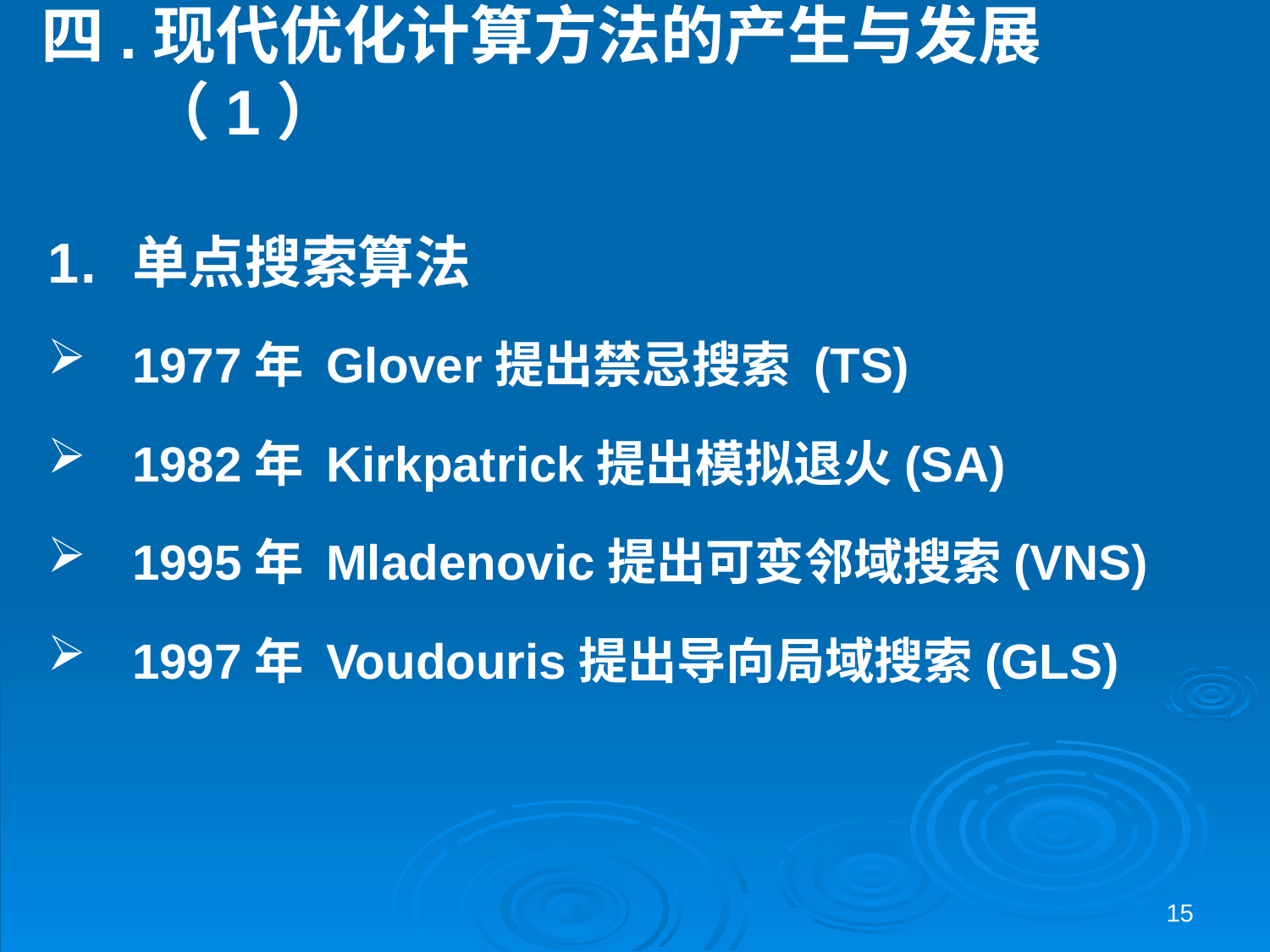

# 四.现代优化计算方法的产生与发展（1）
单点搜索算法
1977年 Glover提出禁忌搜索 (TS)
1982年 Kirkpatrick提出模拟退火(SA)
1995年 Mladenovic提出可变邻域搜索(VNS)
1997年 Voudouris提出导向局域搜索(GLS)
15